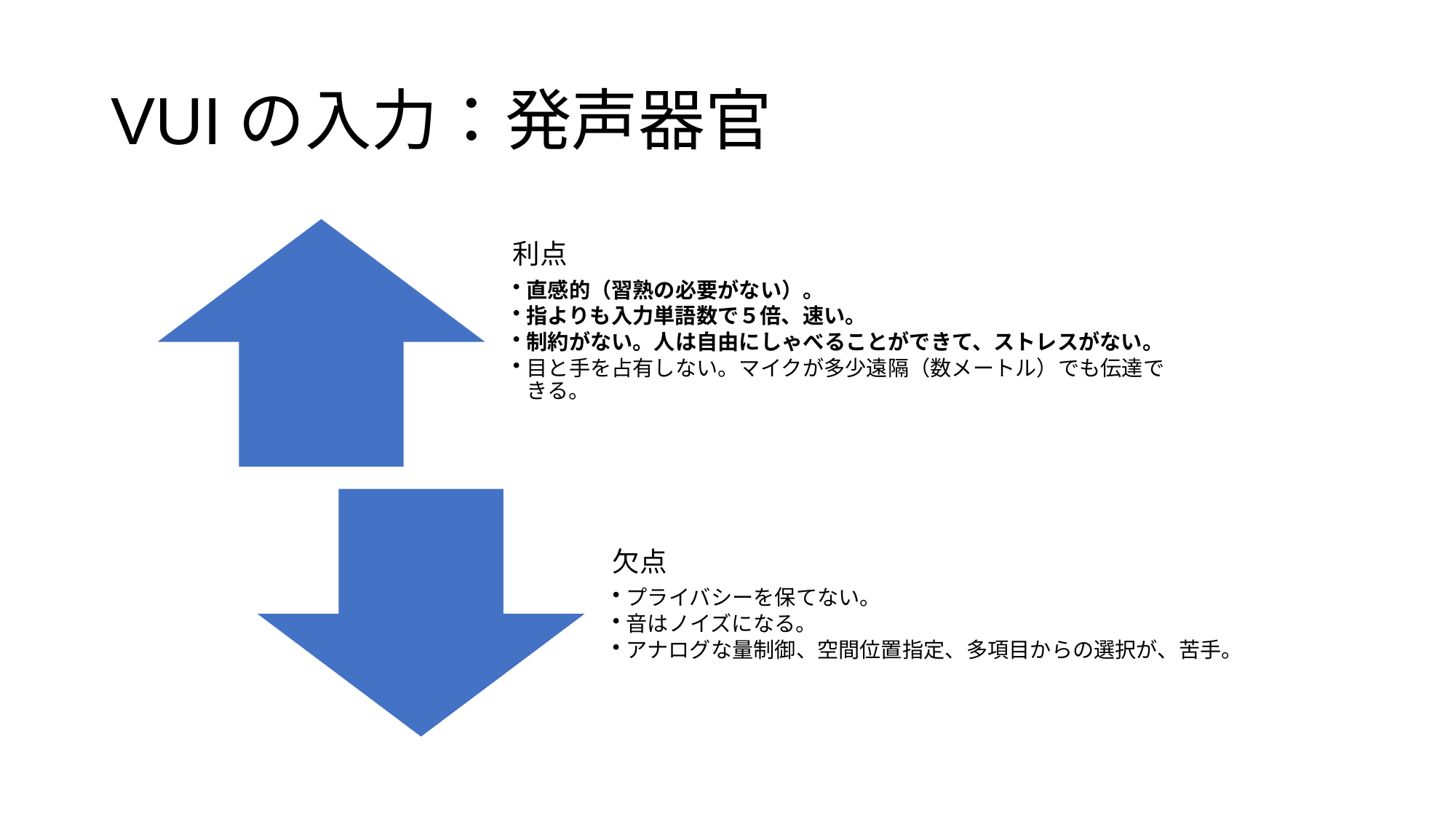

# VUIの入力：発声器官
利点
直感的（習熟の必要がない）。
指よりも入力単語数で５倍、速い。
制約がない。人は自由にしゃべることができて、ストレスがない。
目と手を占有しない。マイクが多少遠隔（数メートル）でも伝達できる。

欠点
プライバシーを保てない。
音はノイズになる。
アナログな量制御、空間位置指定、多項目からの選択が、苦手。